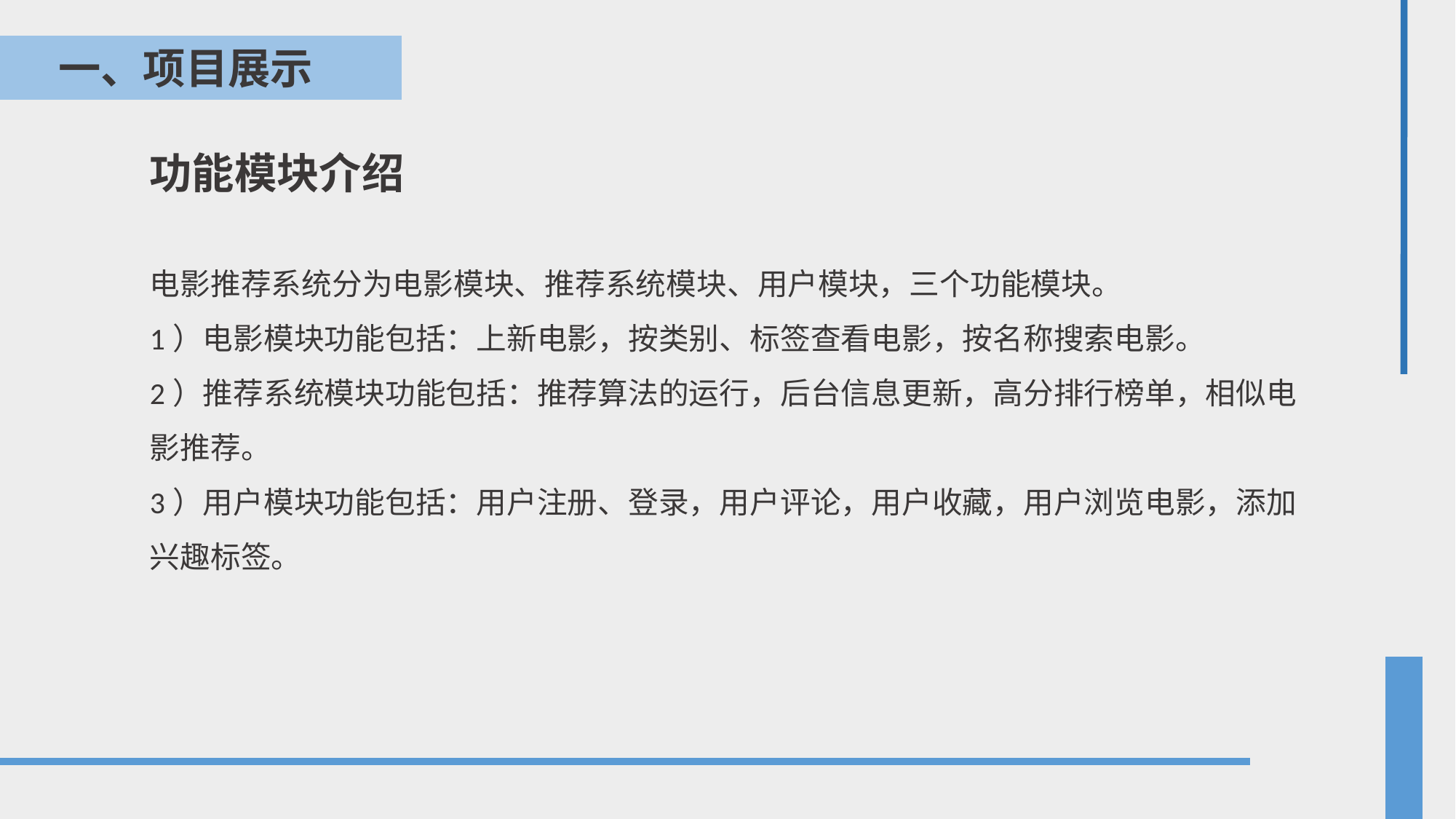

一、项目展示
功能模块介绍

电影推荐系统分为电影模块、推荐系统模块、用户模块，三个功能模块。
1）电影模块功能包括：上新电影，按类别、标签查看电影，按名称搜索电影。
2）推荐系统模块功能包括：推荐算法的运行，后台信息更新，高分排行榜单，相似电影推荐。
3）用户模块功能包括：用户注册、登录，用户评论，用户收藏，用户浏览电影，添加兴趣标签。